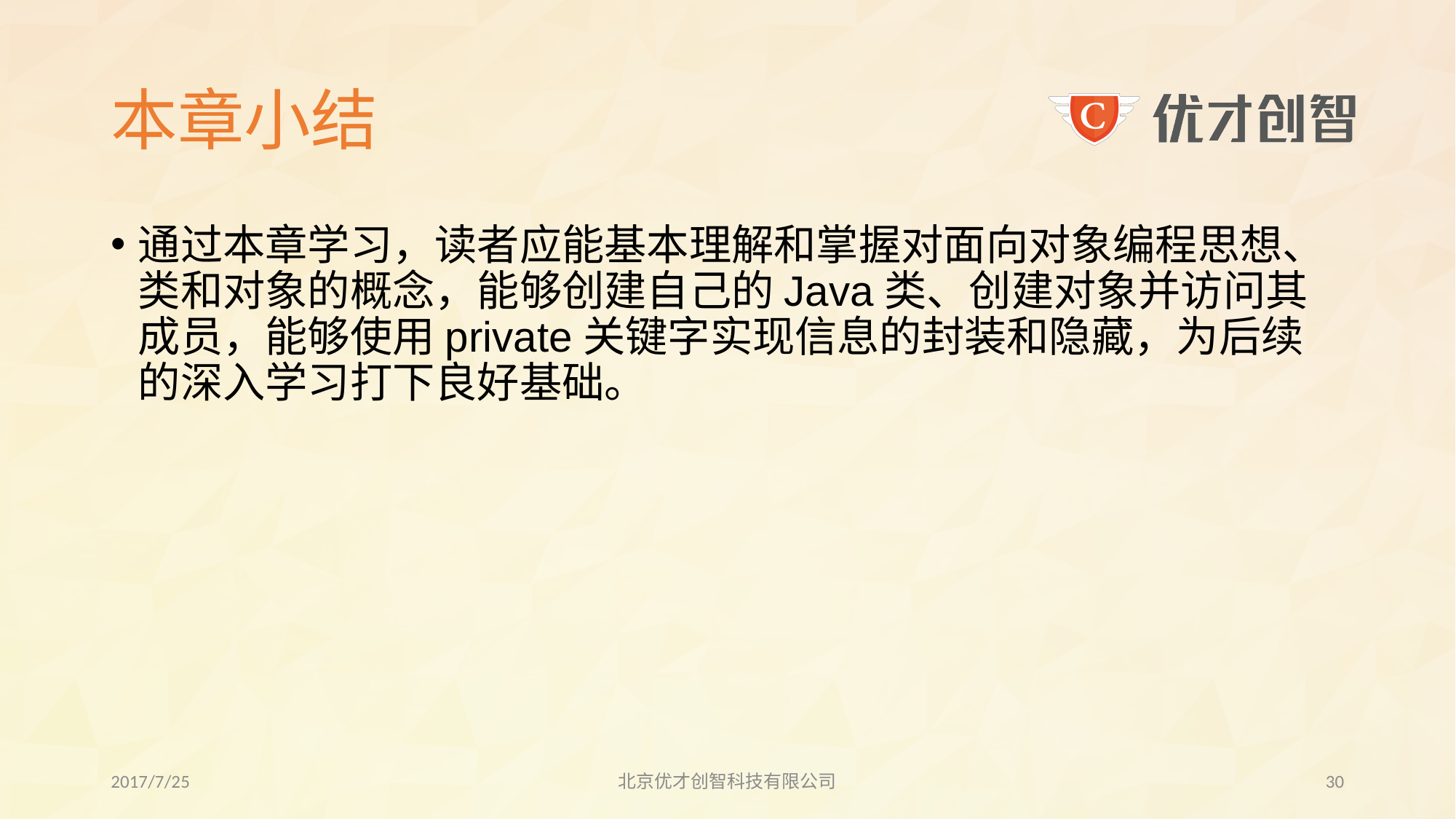

# 本章小结
通过本章学习，读者应能基本理解和掌握对面向对象编程思想、类和对象的概念，能够创建自己的Java类、创建对象并访问其成员，能够使用private关键字实现信息的封装和隐藏，为后续的深入学习打下良好基础。
2017/7/25
北京优才创智科技有限公司
30